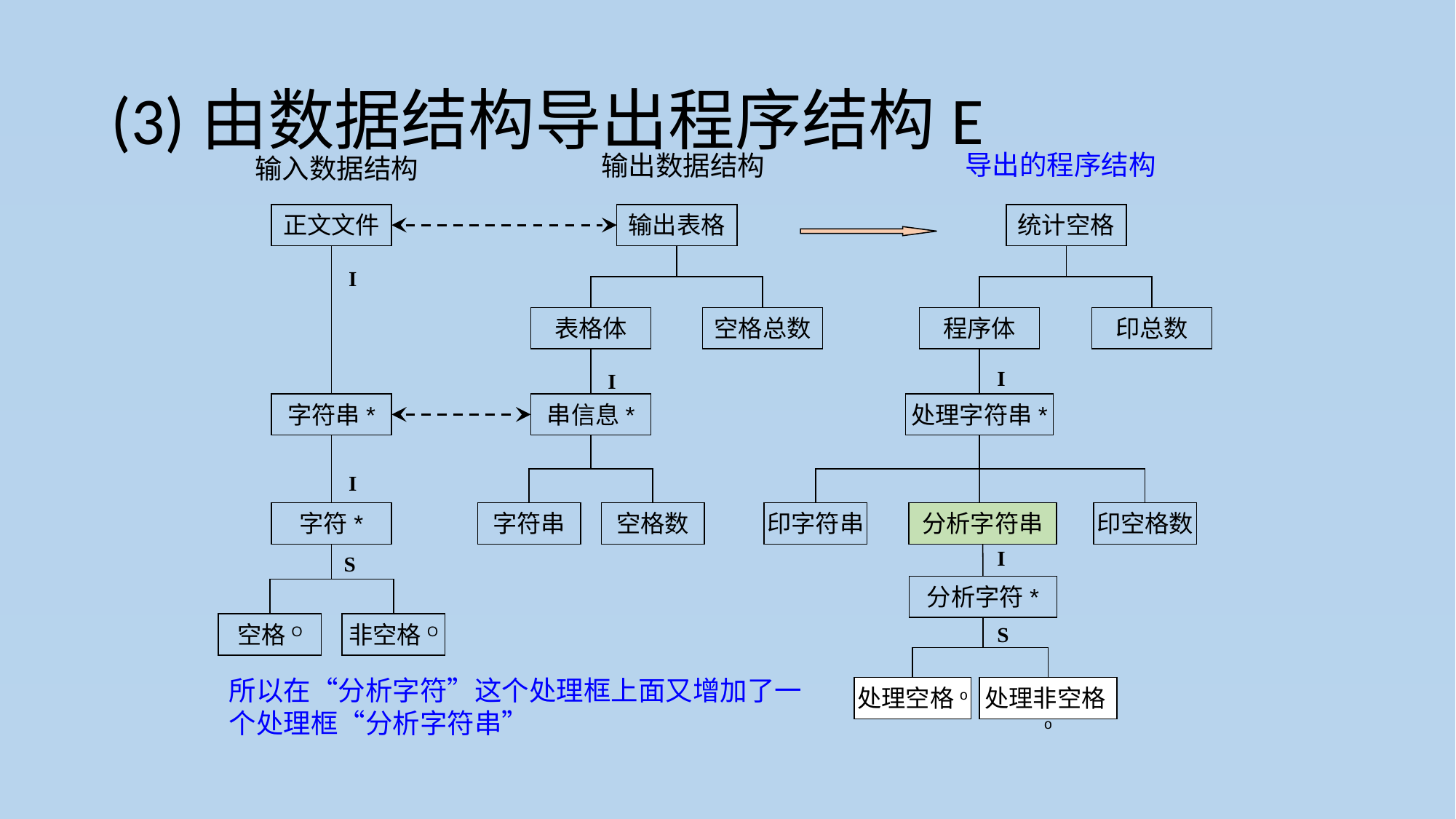

# (3)由数据结构导出程序结构E
导出的程序结构
输出数据结构
输入数据结构
正文文件
输出表格
统计空格

I
表格体
空格总数
程序体
印总数
I
I
处理字符串*
字符串*
串信息*
I
字符*
字符串
空格数
印字符串
分析字符串
印空格数
I
S
分析字符*
空格O
非空格O
S
所以在“分析字符”这个处理框上面又增加了一个处理框“分析字符串”
处理空格o
处理非空格o